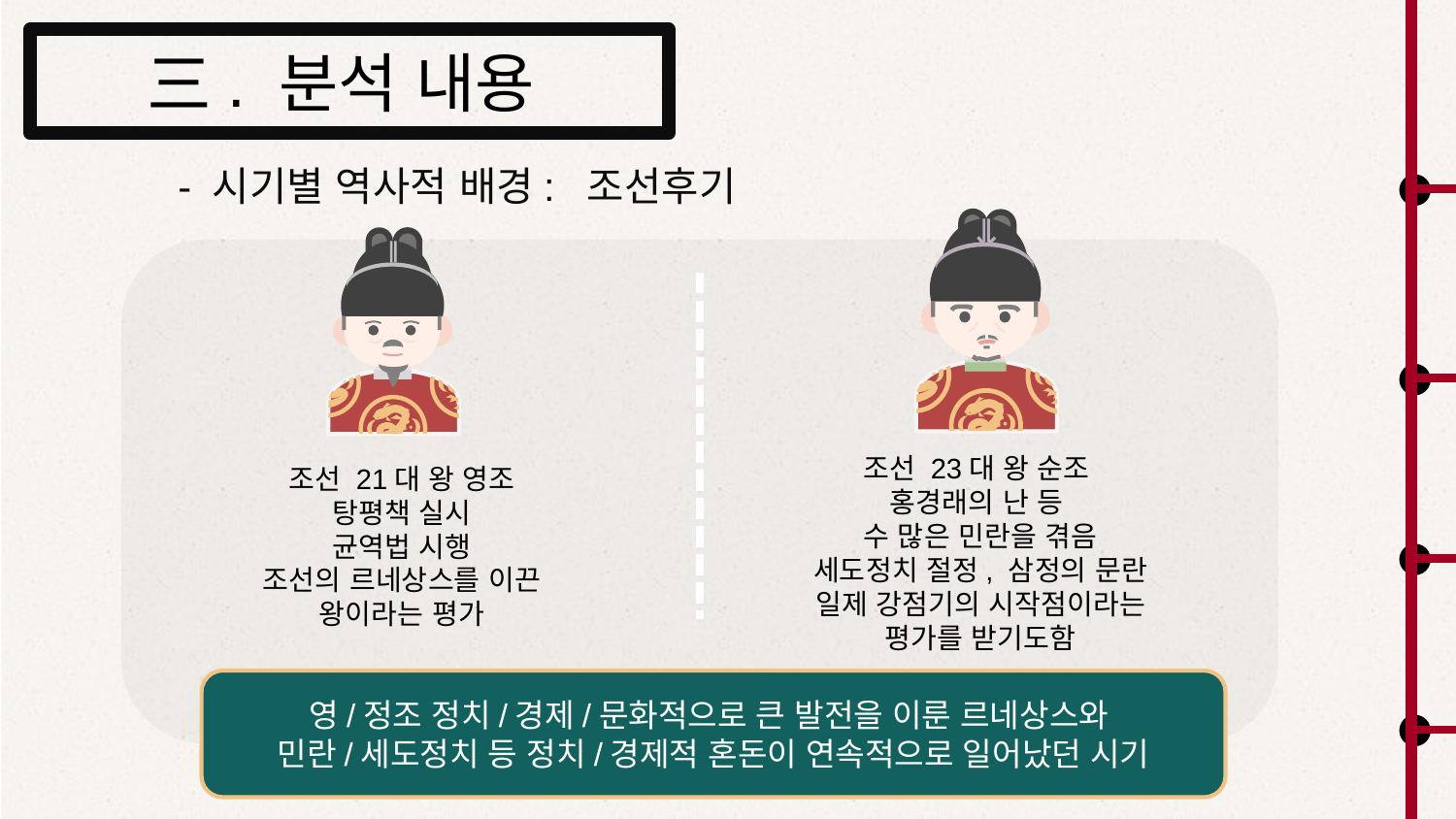

三. 분석 내용
- 시기별 역사적 배경:  조선후기

조선 23대 왕 순조
홍경래의 난 등
수 많은 민란을 겪음
세도정치 절정, 삼정의 문란
일제 강점기의 시작점이라는 평가를 받기도함

조선 21대 왕 영조
탕평책 실시
균역법 시행
조선의 르네상스를 이끈 왕이라는 평가

영/정조 정치/경제/문화적으로 큰 발전을 이룬 르네상스와
민란/세도정치 등 정치/경제적 혼돈이 연속적으로 일어났던 시기